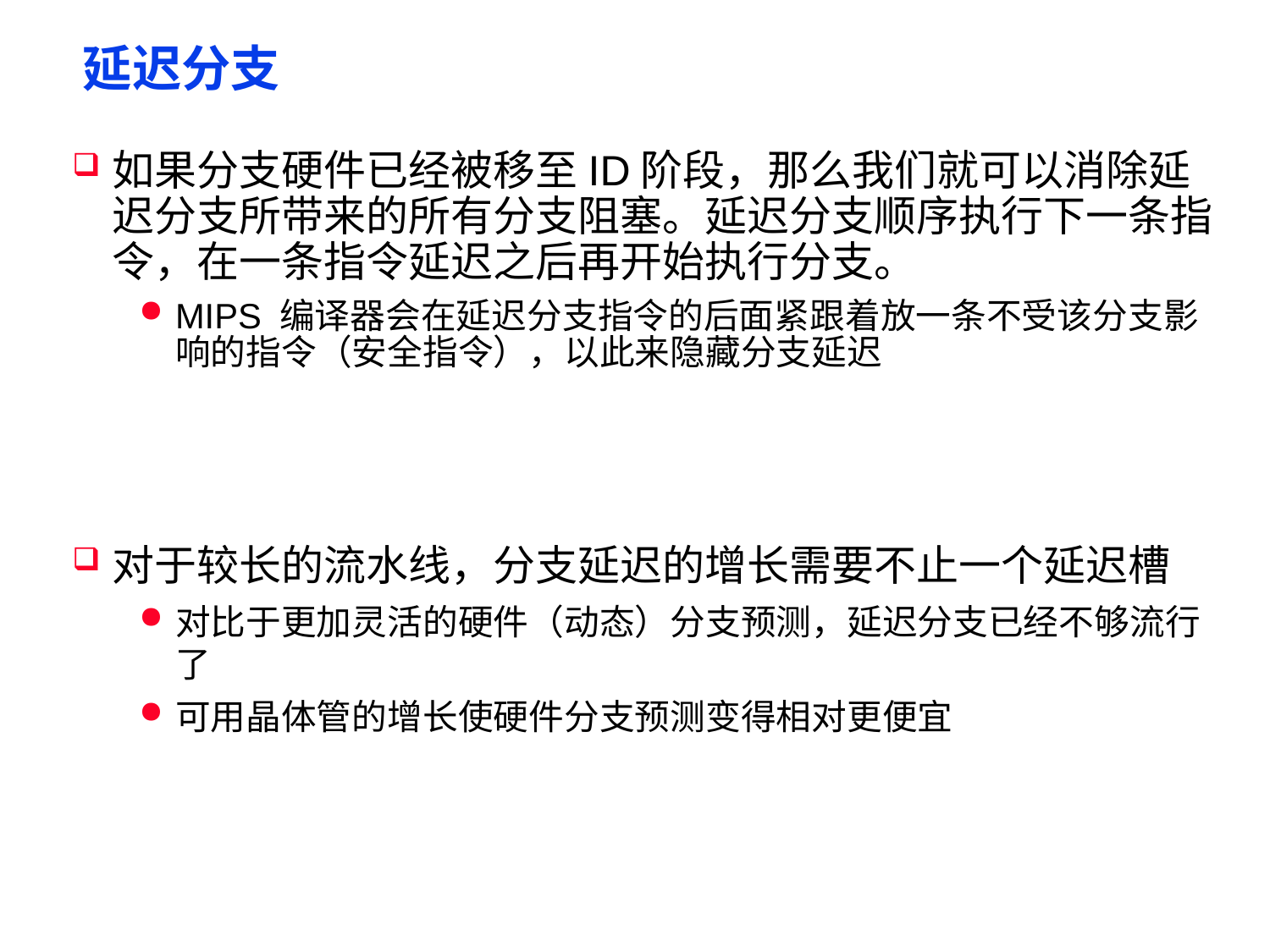

# 延迟分支
如果分支硬件已经被移至ID阶段，那么我们就可以消除延迟分支所带来的所有分支阻塞。延迟分支顺序执行下一条指令，在一条指令延迟之后再开始执行分支。
MIPS 编译器会在延迟分支指令的后面紧跟着放一条不受该分支影响的指令（安全指令），以此来隐藏分支延迟
对于较长的流水线，分支延迟的增长需要不止一个延迟槽
对比于更加灵活的硬件（动态）分支预测，延迟分支已经不够流行了
可用晶体管的增长使硬件分支预测变得相对更便宜